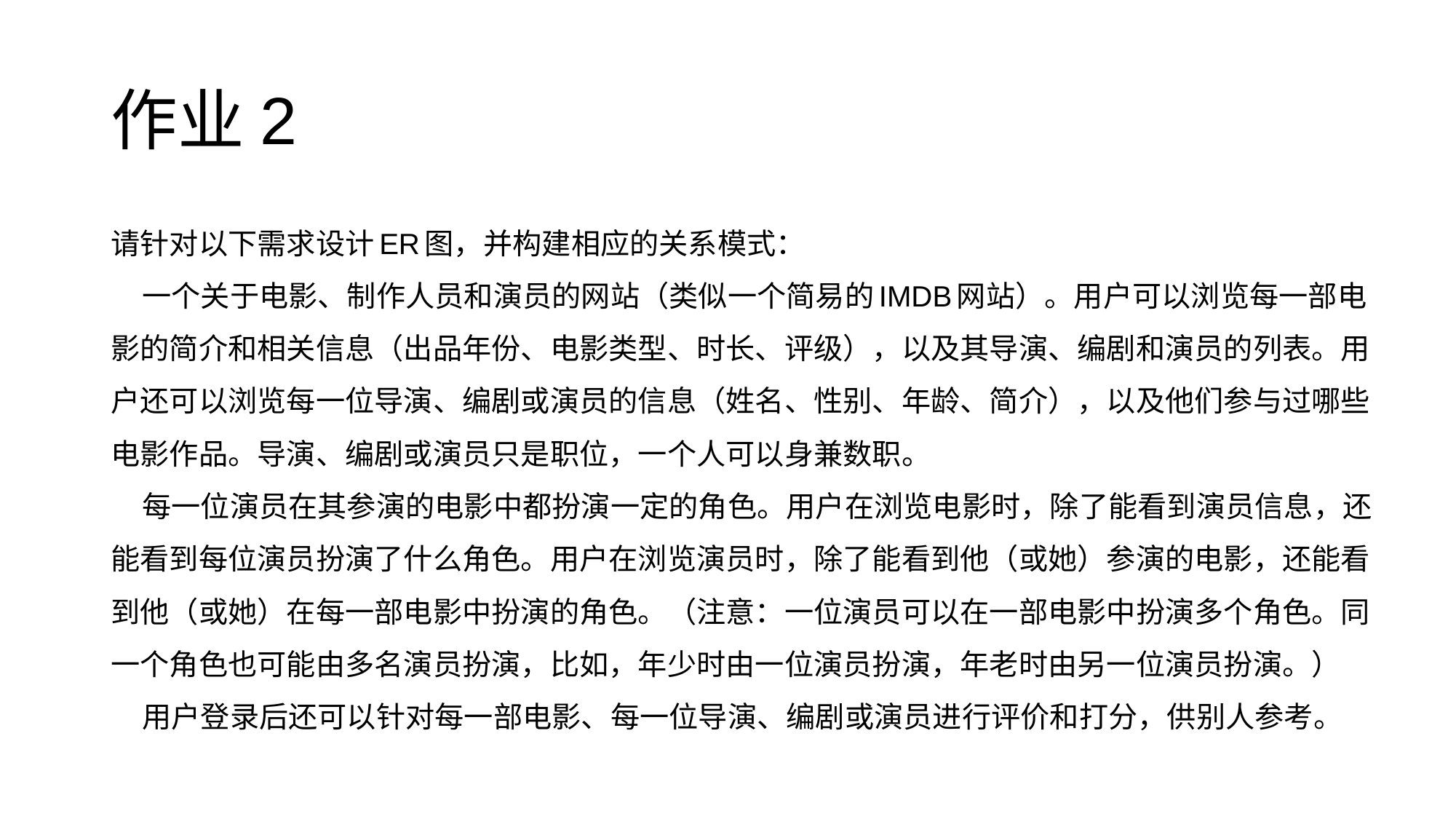

# 作业2
请针对以下需求设计ER图，并构建相应的关系模式：
    一个关于电影、制作人员和演员的网站（类似一个简易的IMDB网站）。用户可以浏览每一部电影的简介和相关信息（出品年份、电影类型、时长、评级），以及其导演、编剧和演员的列表。用户还可以浏览每一位导演、编剧或演员的信息（姓名、性别、年龄、简介），以及他们参与过哪些电影作品。导演、编剧或演员只是职位，一个人可以身兼数职。
    每一位演员在其参演的电影中都扮演一定的角色。用户在浏览电影时，除了能看到演员信息，还能看到每位演员扮演了什么角色。用户在浏览演员时，除了能看到他（或她）参演的电影，还能看到他（或她）在每一部电影中扮演的角色。（注意：一位演员可以在一部电影中扮演多个角色。同一个角色也可能由多名演员扮演，比如，年少时由一位演员扮演，年老时由另一位演员扮演。）
    用户登录后还可以针对每一部电影、每一位导演、编剧或演员进行评价和打分，供别人参考。